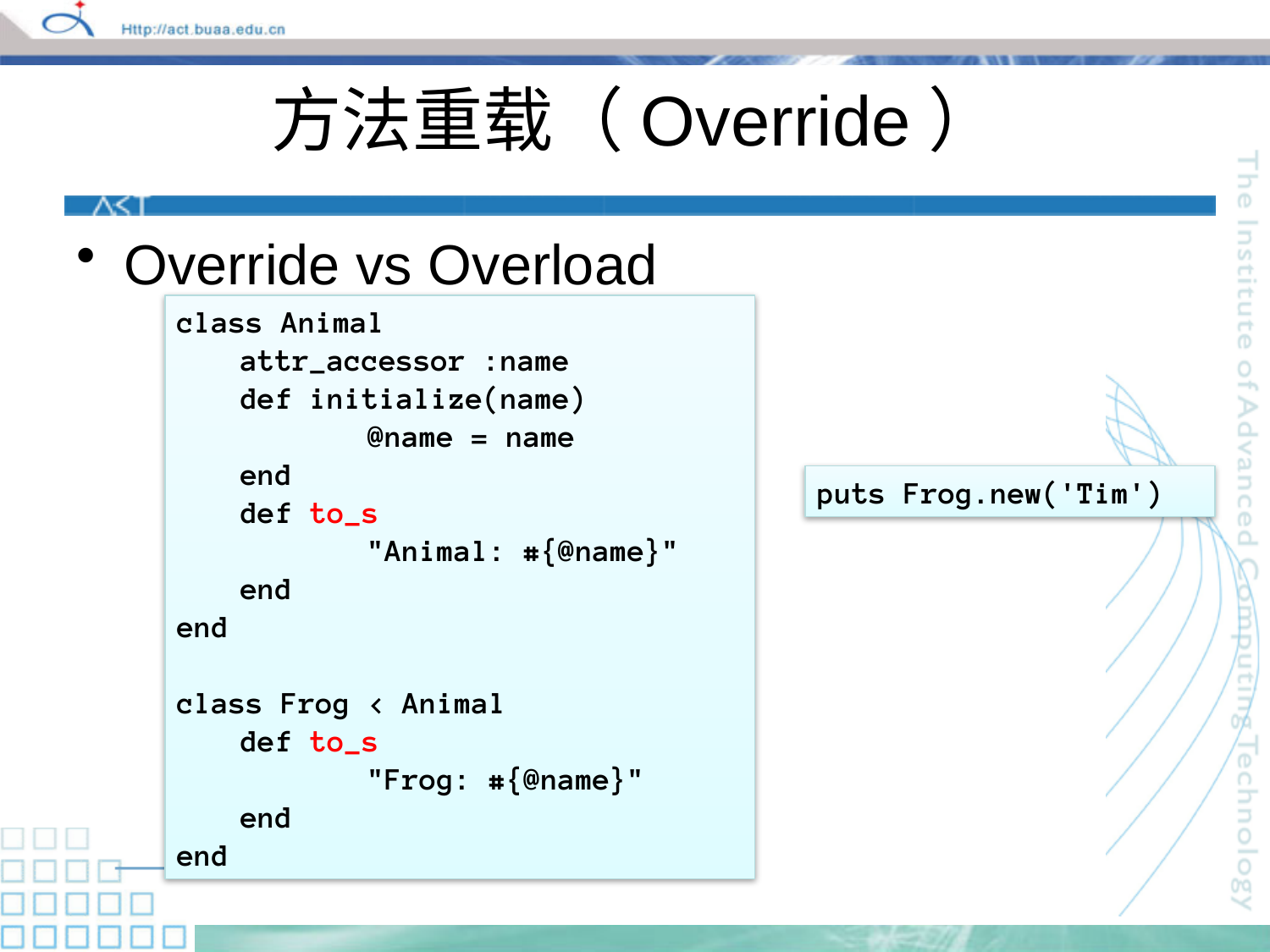

# 方法重载（Override）
Override vs Overload
class Animal
attr_accessor :name
def initialize(name)
	@name = name
end
def to_s
	"Animal: #{@name}"
end
end

class Frog < Animal
def to_s
	"Frog: #{@name}"
end
end
puts Frog.new('Tim')